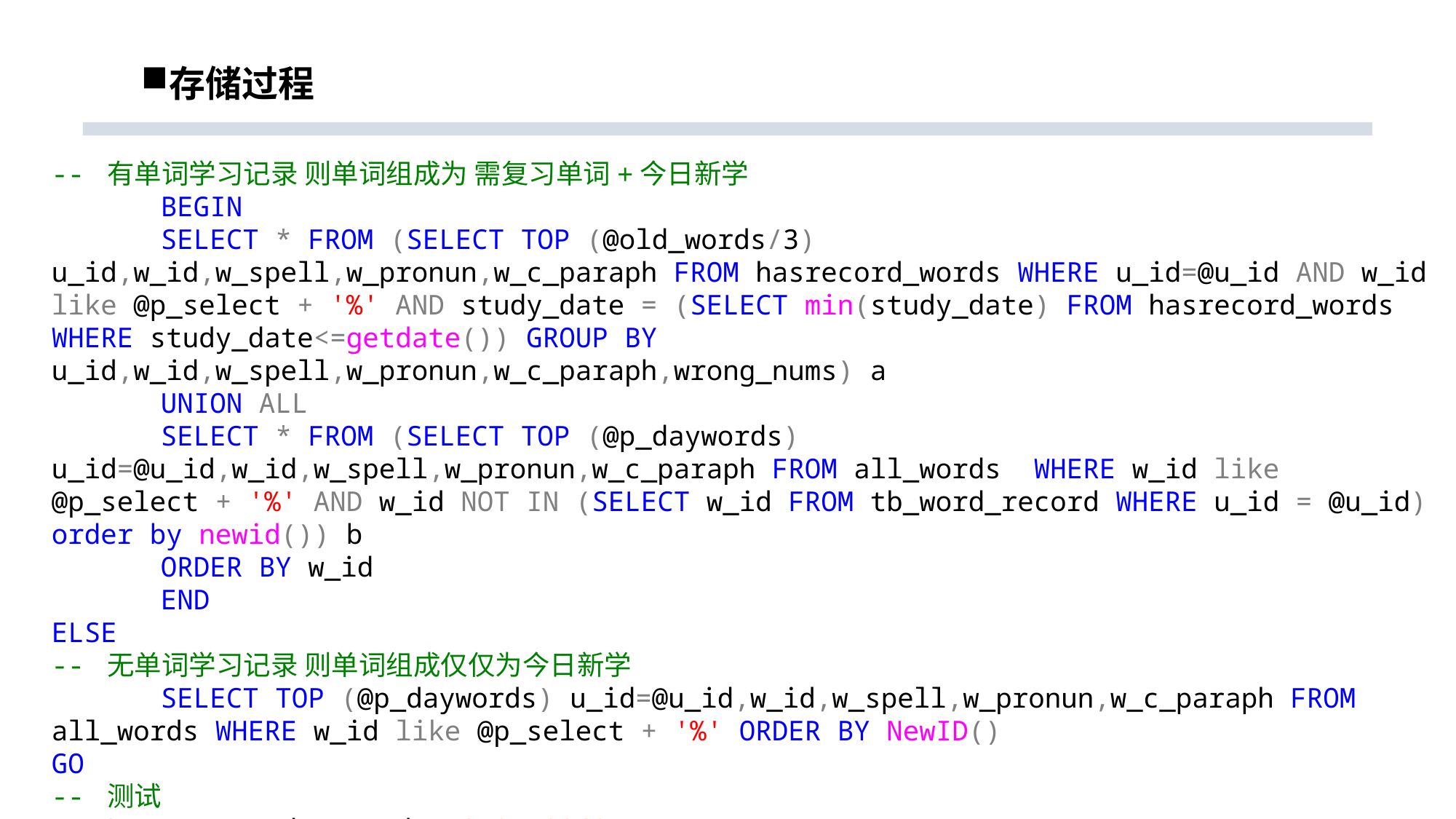

# 存储过程
-- 有单词学习记录 则单词组成为 需复习单词+今日新学
	BEGIN
	SELECT * FROM (SELECT TOP (@old_words/3) u_id,w_id,w_spell,w_pronun,w_c_paraph FROM hasrecord_words WHERE u_id=@u_id AND w_id like @p_select + '%' AND study_date = (SELECT min(study_date) FROM hasrecord_words WHERE study_date<=getdate()) GROUP BY u_id,w_id,w_spell,w_pronun,w_c_paraph,wrong_nums) a
	UNION ALL
	SELECT * FROM (SELECT TOP (@p_daywords) u_id=@u_id,w_id,w_spell,w_pronun,w_c_paraph FROM all_words  WHERE w_id like @p_select + '%' AND w_id NOT IN (SELECT w_id FROM tb_word_record WHERE u_id = @u_id) order by newid()) b
	ORDER BY w_id
	END
ELSE
-- 无单词学习记录 则单词组成仅仅为今日新学
	SELECT TOP (@p_daywords) u_id=@u_id,w_id,w_spell,w_pronun,w_c_paraph FROM all_words WHERE w_id like @p_select + '%' ORDER BY NewID()
GO
-- 测试
EXECUTE get_today_words '978449362'